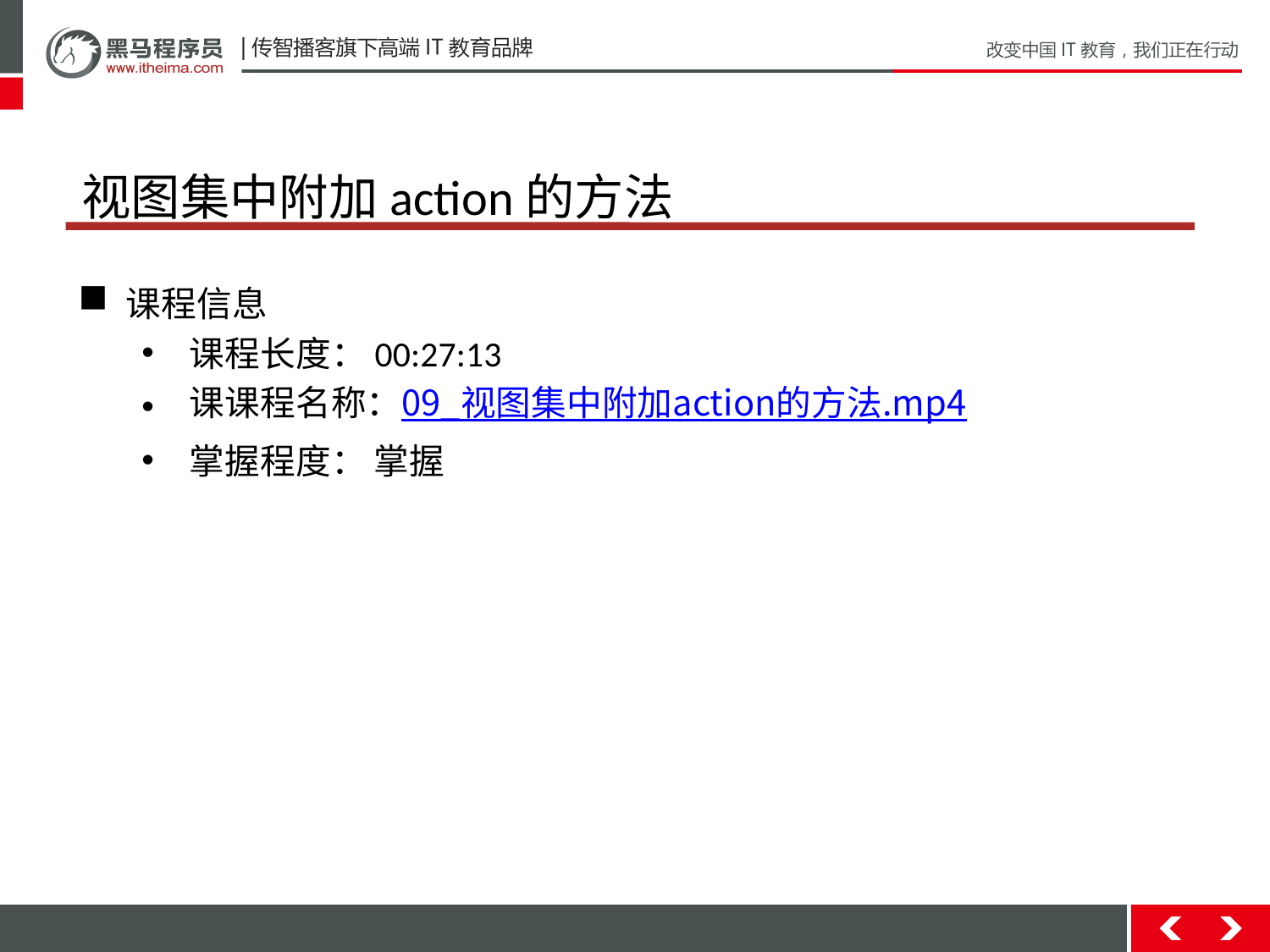

# 视图集中附加action的方法

课程信息
课程长度：00:27:13
课课程名称：09_视图集中附加action的方法.mp4
掌握程度： 掌握